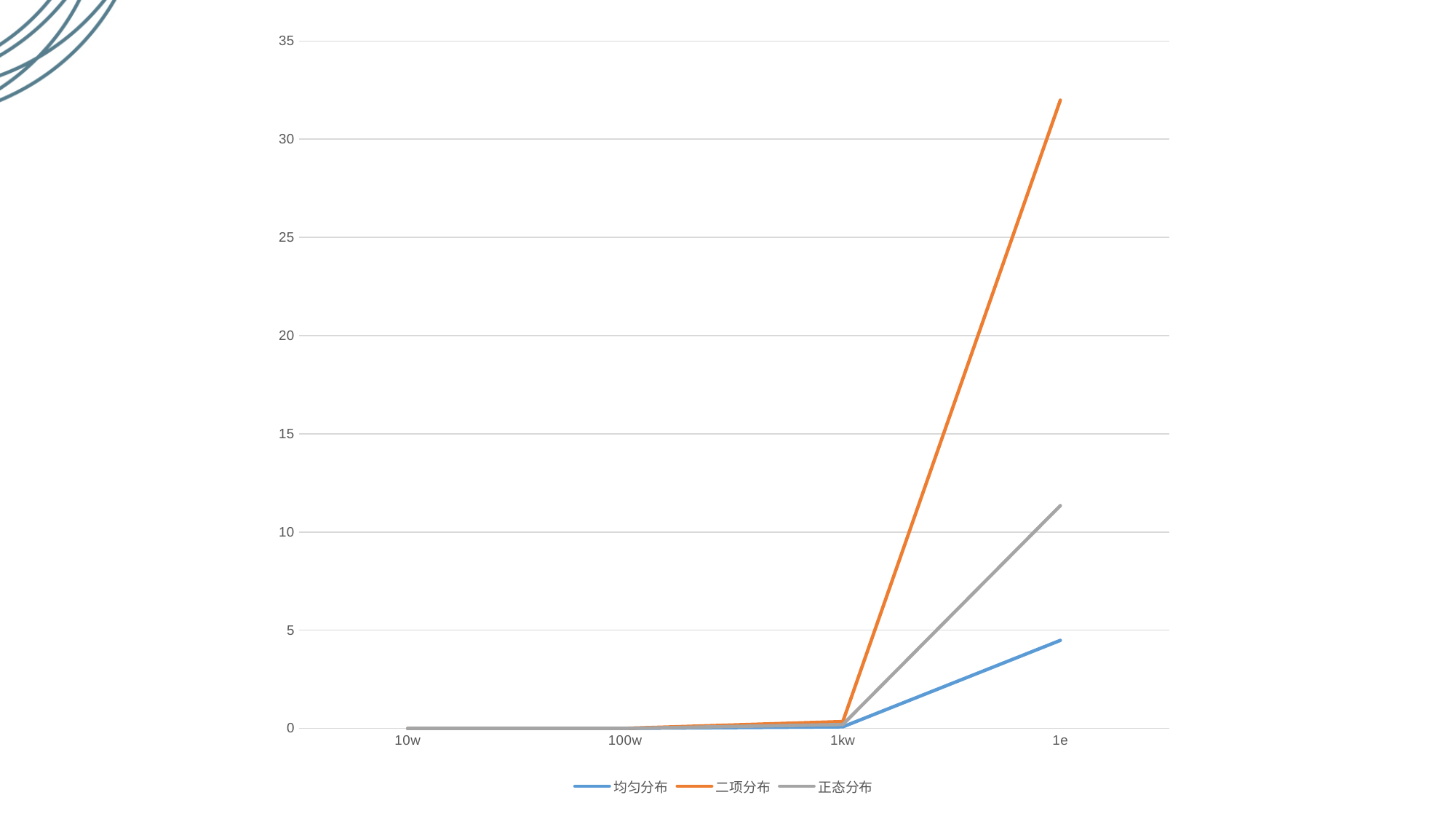

### Chart

| Category | 均匀分布 | 二项分布 | 正态分布 |
|---|---|---|---|
| 10w | 0.001 | 0.002 | 0.001 |
| 100w | 0.004 | 0.005 | 0.003 |
| 1kw | 0.082 | 0.35 | 0.198 |
| 1e | 4.483 | 31.986 | 11.342 |